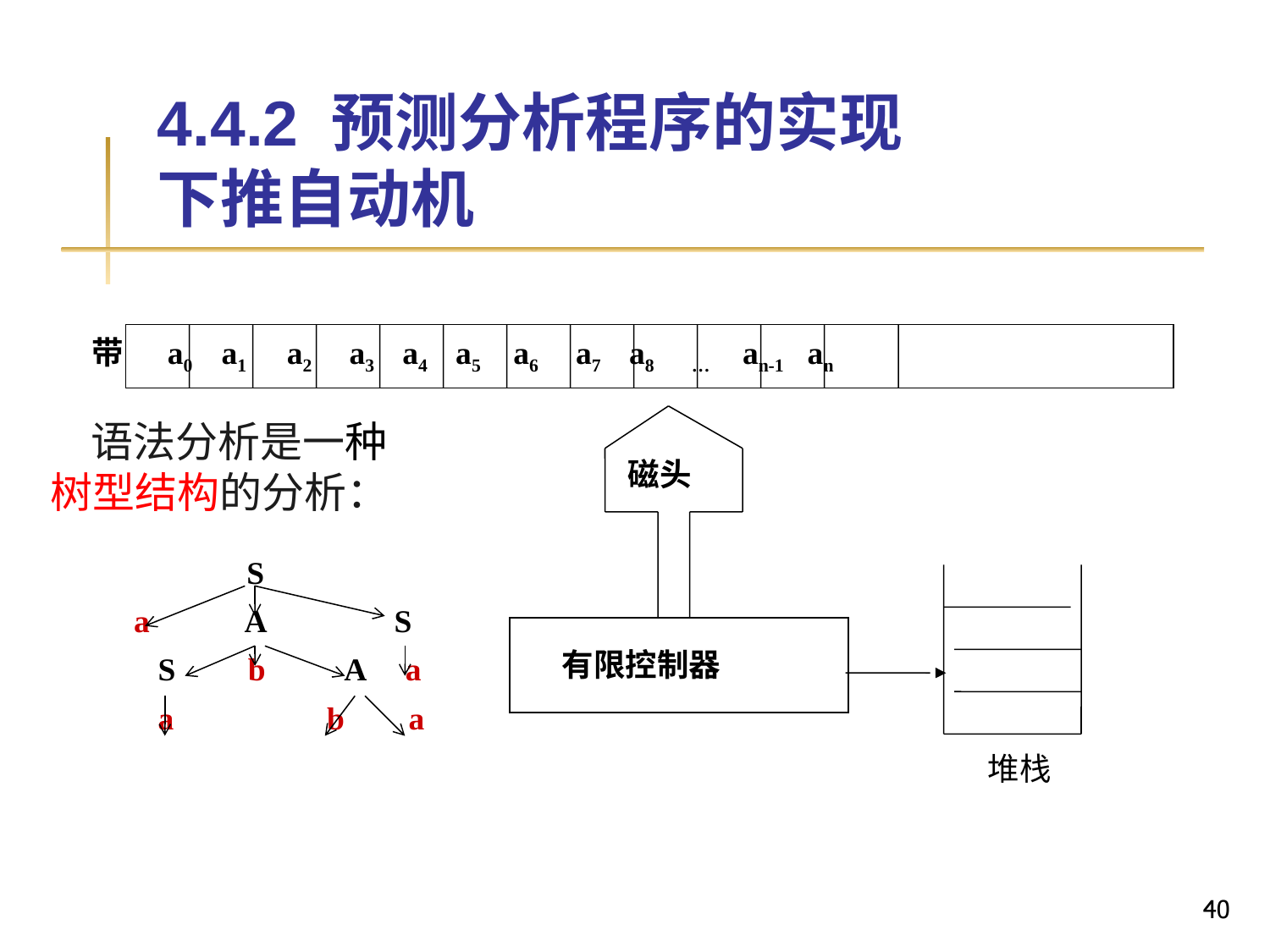

4.4.2 预测分析程序的实现
下推自动机

 带     a0    a1     a2        a3      a4      a5       a6        a7      a8        …       an-1     an

   语法分析是一种树型结构的分析：

磁头

                          S
            a            A                S
               S         b          A     a
               a                   b        a

   有限控制器

堆栈
40